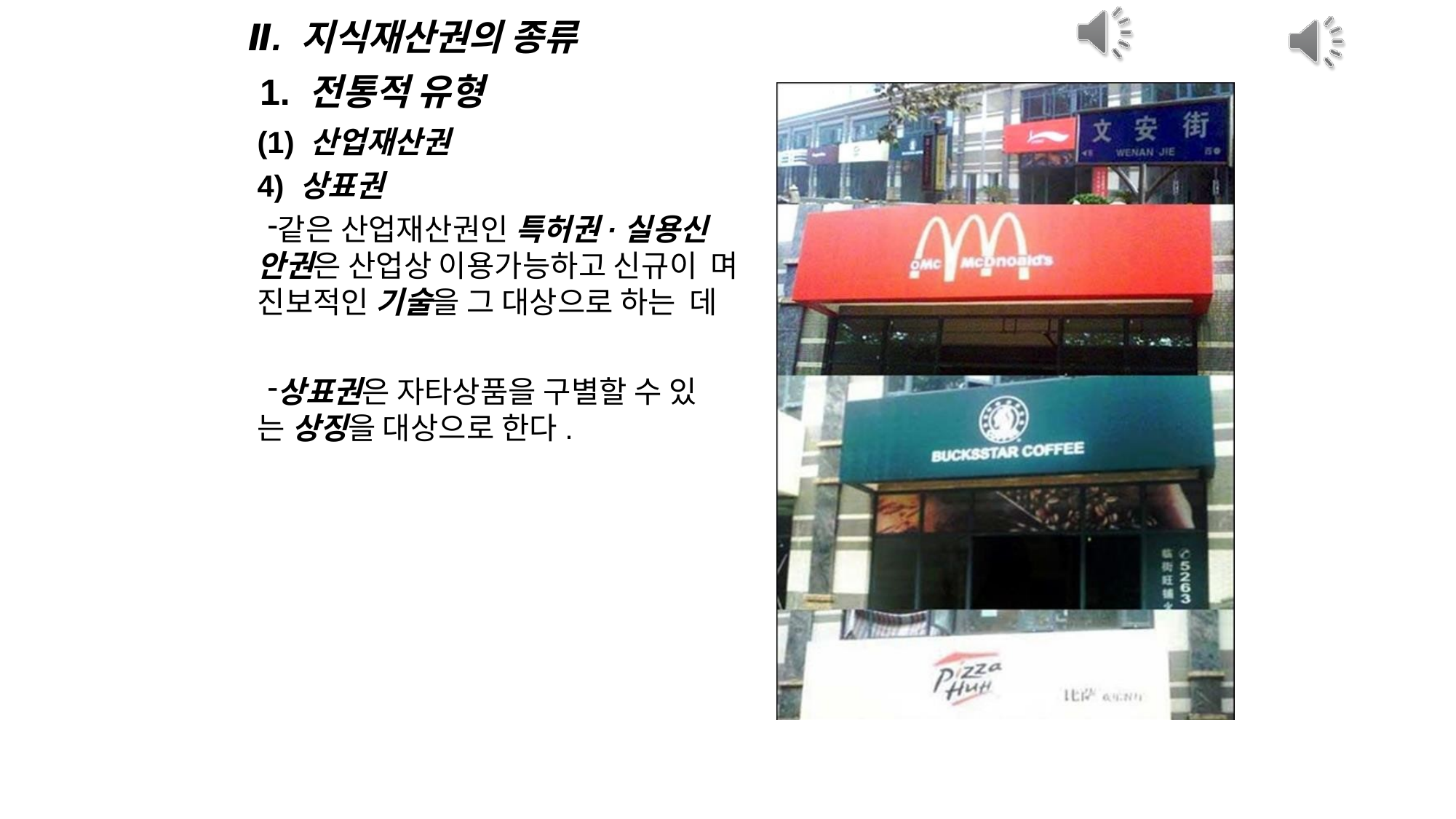

# Ⅱ. 지식재산권의 종류

1. 전통적 유형
(1) 산업재산권
4) 상표권
같은 산업재산권인 특허권·실용신  안권은 산업상 이용가능하고 신규이  며 진보적인 기술을 그 대상으로 하는  데

상표권은 자타상품을 구별할 수 있
는 상징을 대상으로 한다.